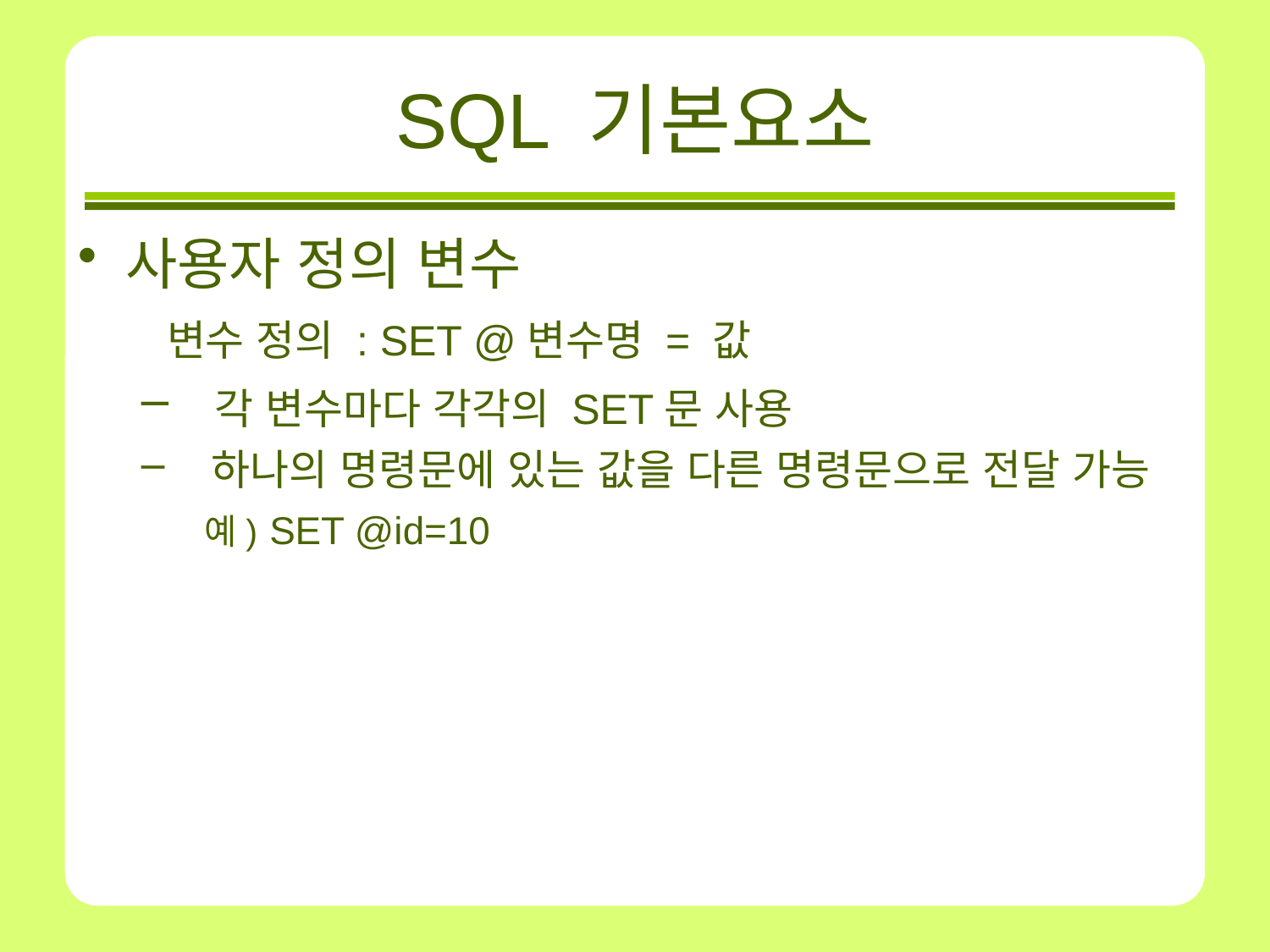

# SQL 기본요소
사용자 정의 변수
 변수 정의 : SET @변수명 = 값
 각 변수마다 각각의 SET문 사용
 하나의 명령문에 있는 값을 다른 명령문으로 전달 가능
예) SET @id=10